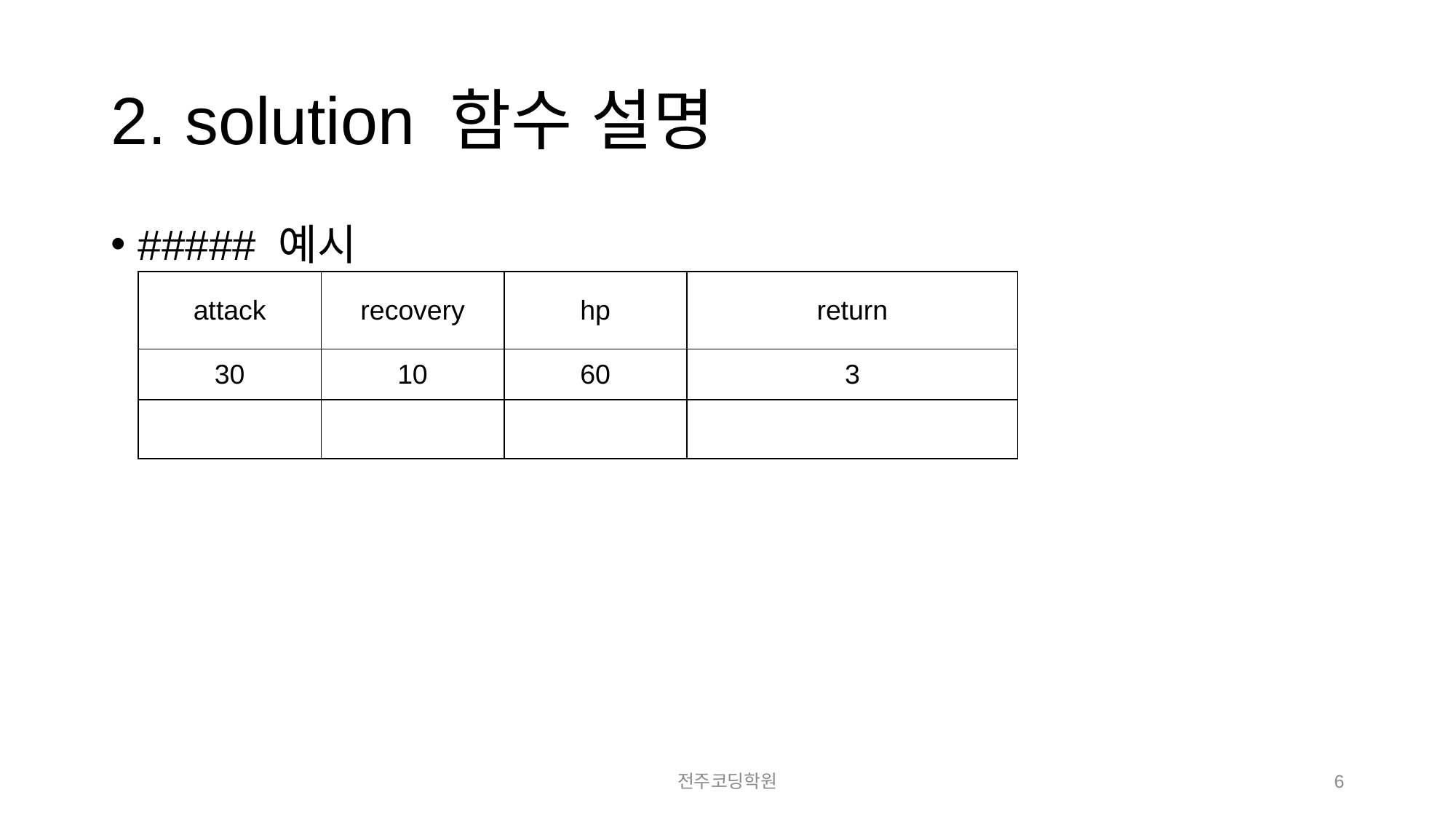

# 2. solution 함수 설명
##### 예시

| attack | recovery | hp | return |
| --- | --- | --- | --- |
| 30 | 10 | 60 | 3 |
|  |  |  |  |
전주코딩학원
6